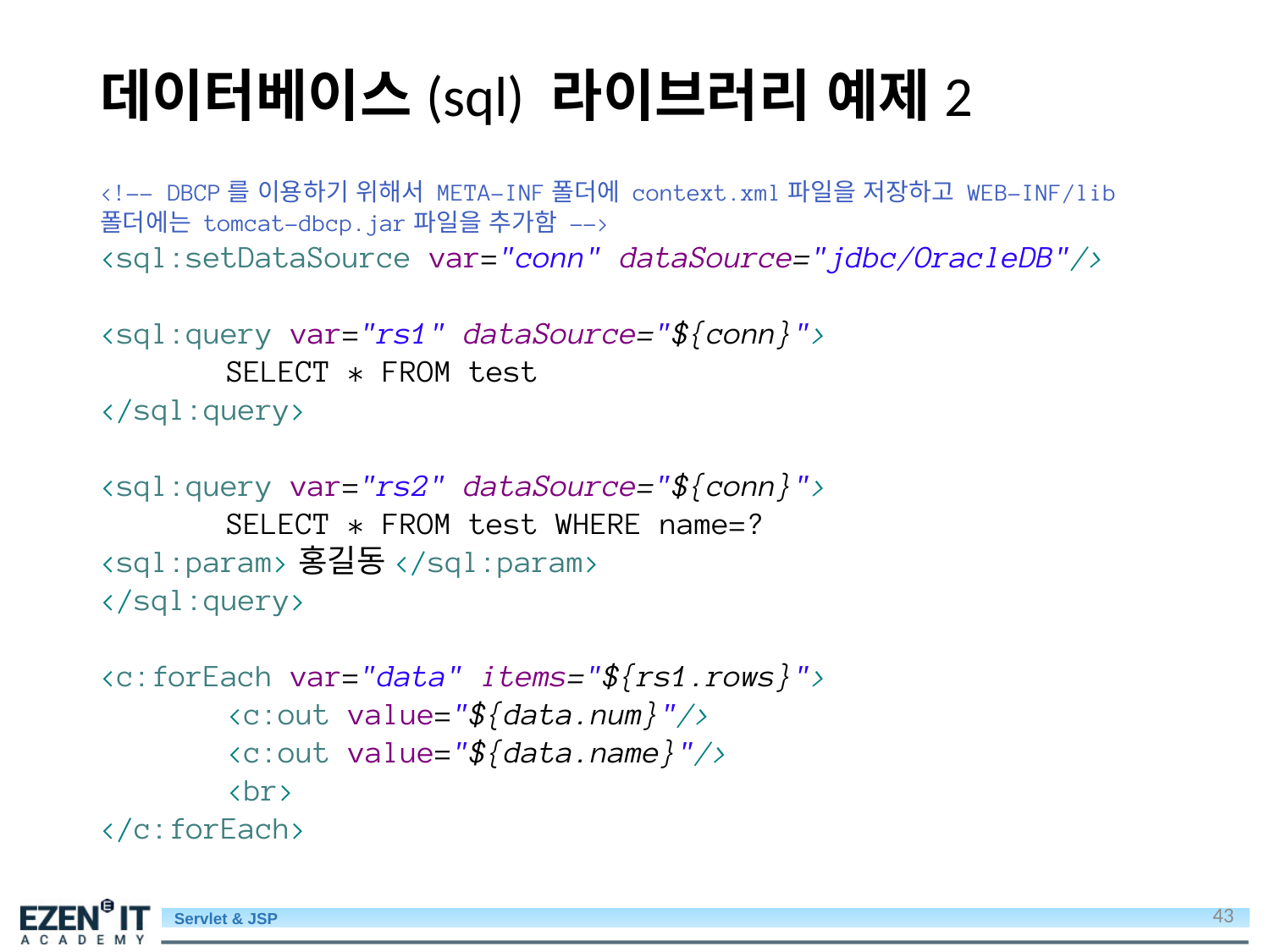

# 데이터베이스(sql) 라이브러리 예제2
<!-- DBCP를 이용하기 위해서 META-INF폴더에 context.xml파일을 저장하고 WEB-INF/lib폴더에는 tomcat-dbcp.jar파일을 추가함 -->
<sql:setDataSource var="conn" dataSource="jdbc/OracleDB"/>

<sql:query var="rs1" dataSource="${conn}">
	SELECT * FROM test
</sql:query>

<sql:query var="rs2" dataSource="${conn}">
	SELECT * FROM test WHERE name=?
<sql:param>홍길동</sql:param>
</sql:query>

<c:forEach var="data" items="${rs1.rows}">
	<c:out value="${data.num}"/>
	<c:out value="${data.name}"/>
	<br>
</c:forEach>
43